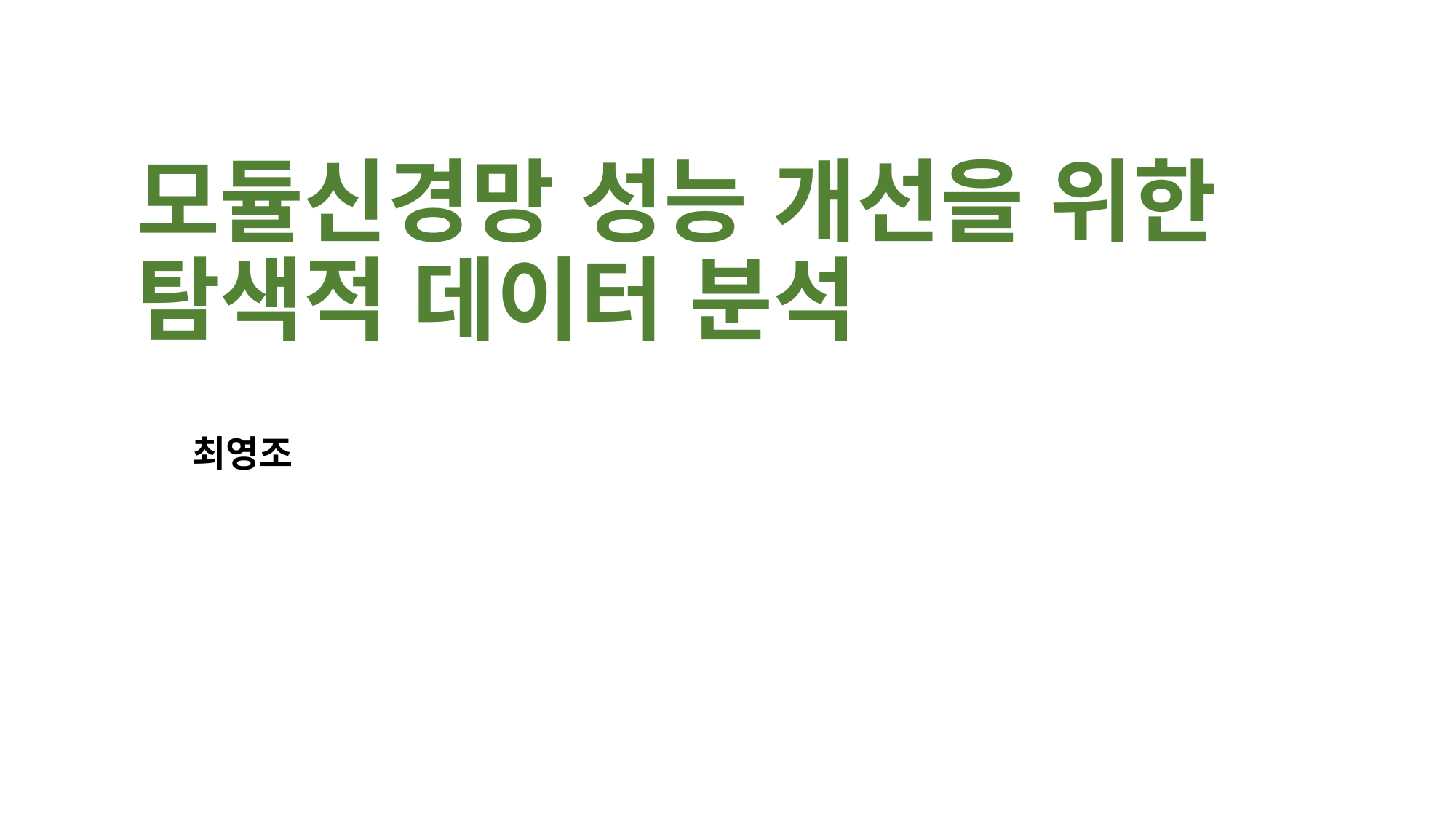

모듈신경망 성능 개선을 위한 탐색적 데이터 분석

최영조